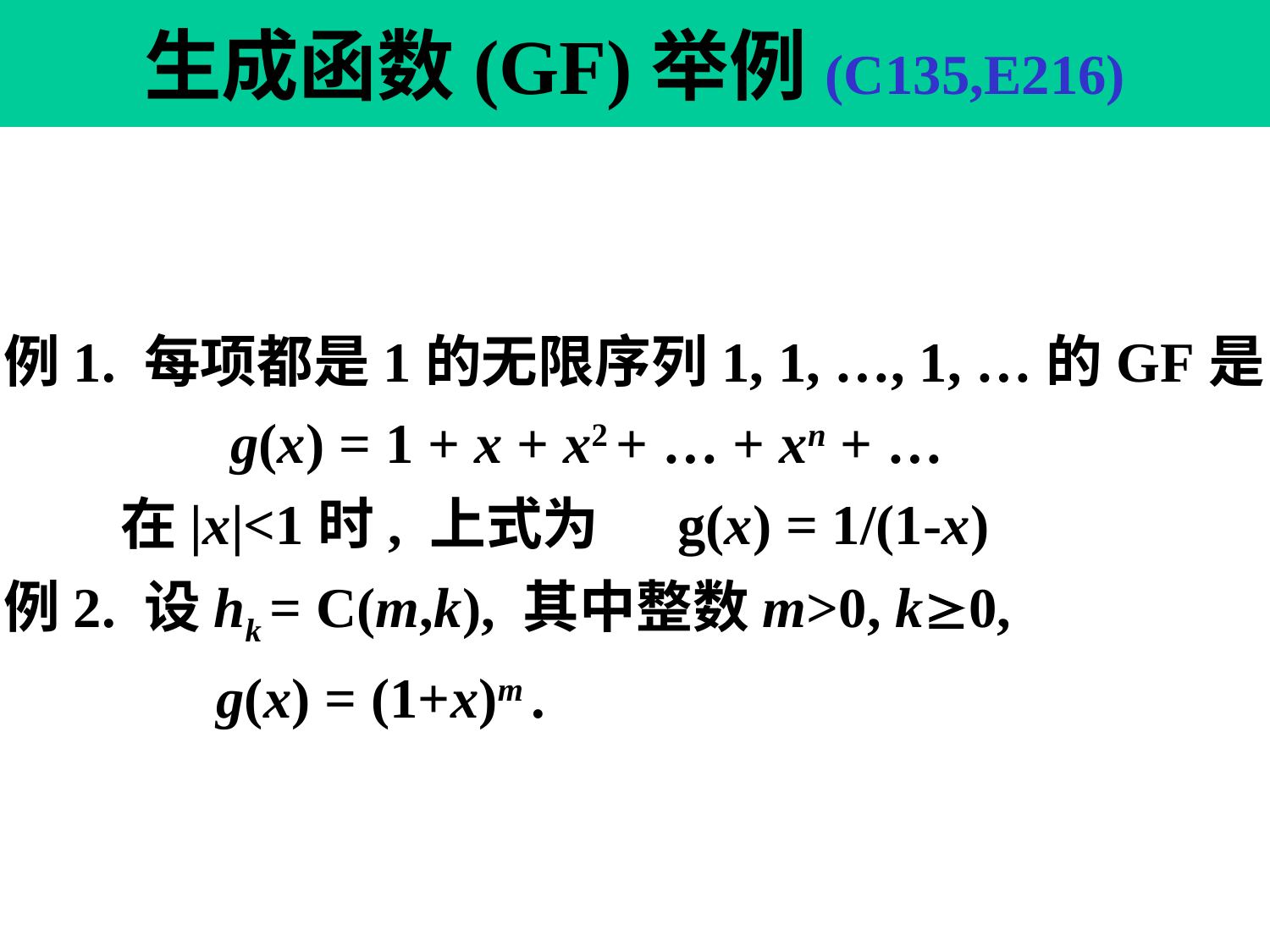

# 生成函数(GF)举例(C135,E216)
例1. 每项都是1的无限序列1, 1, …, 1, …的GF是
                g(x) = 1 + x + x2 + … + xn + …
        在|x|<1时, 上式为     g(x) = 1/(1-x)
例2. 设hk = C(m,k), 其中整数m>0, k≥0,
               g(x) = (1+x)m .